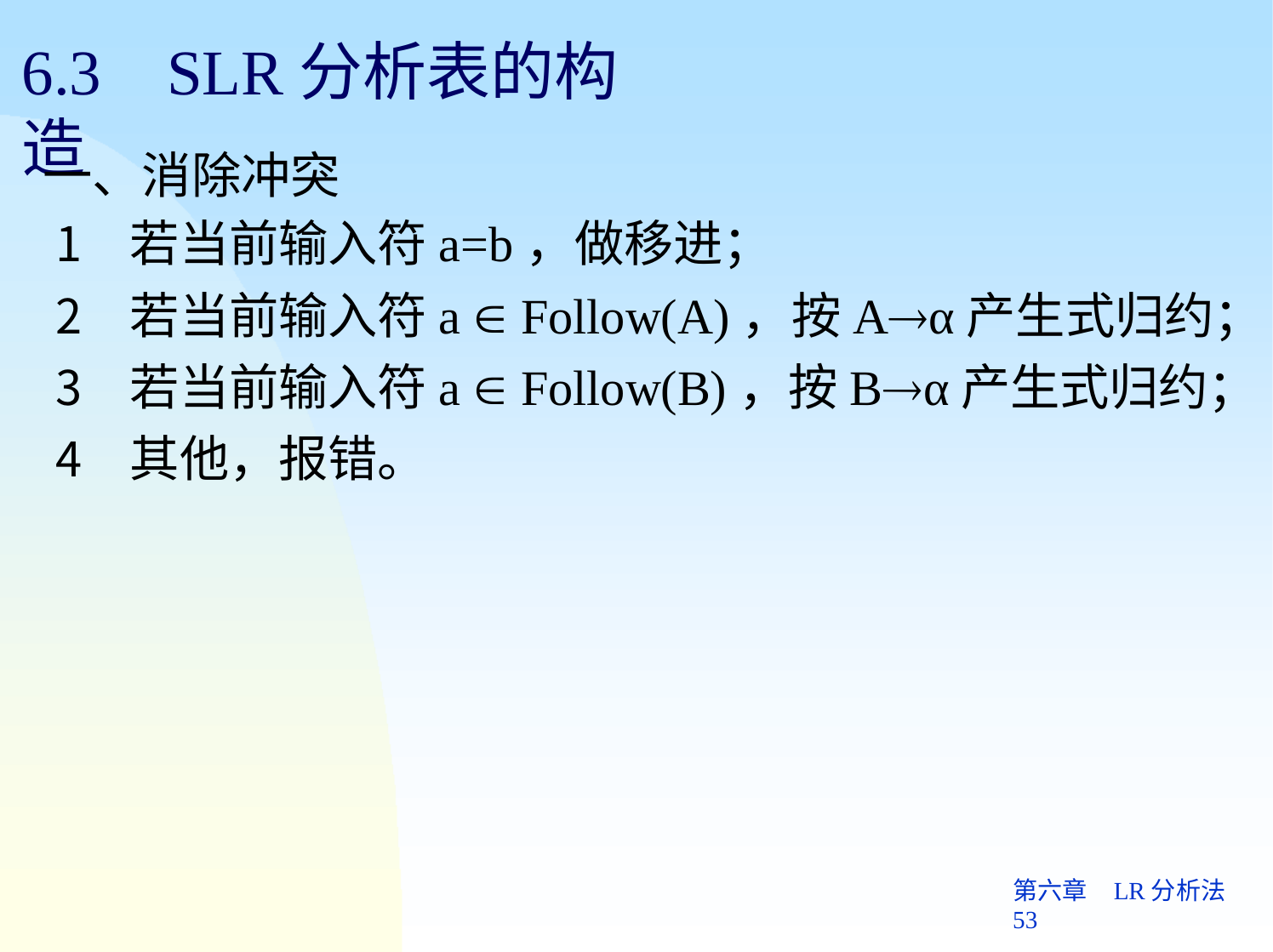

# 6.3	SLR分析表的构造
一、消除冲突
若当前输入符a=b，做移进；
若当前输入符a ∈ Follow(A)，按A→α产生式归约；
若当前输入符a ∈ Follow(B)，按B→α产生式归约；
其他，报错。
第六章	LR分析法 53